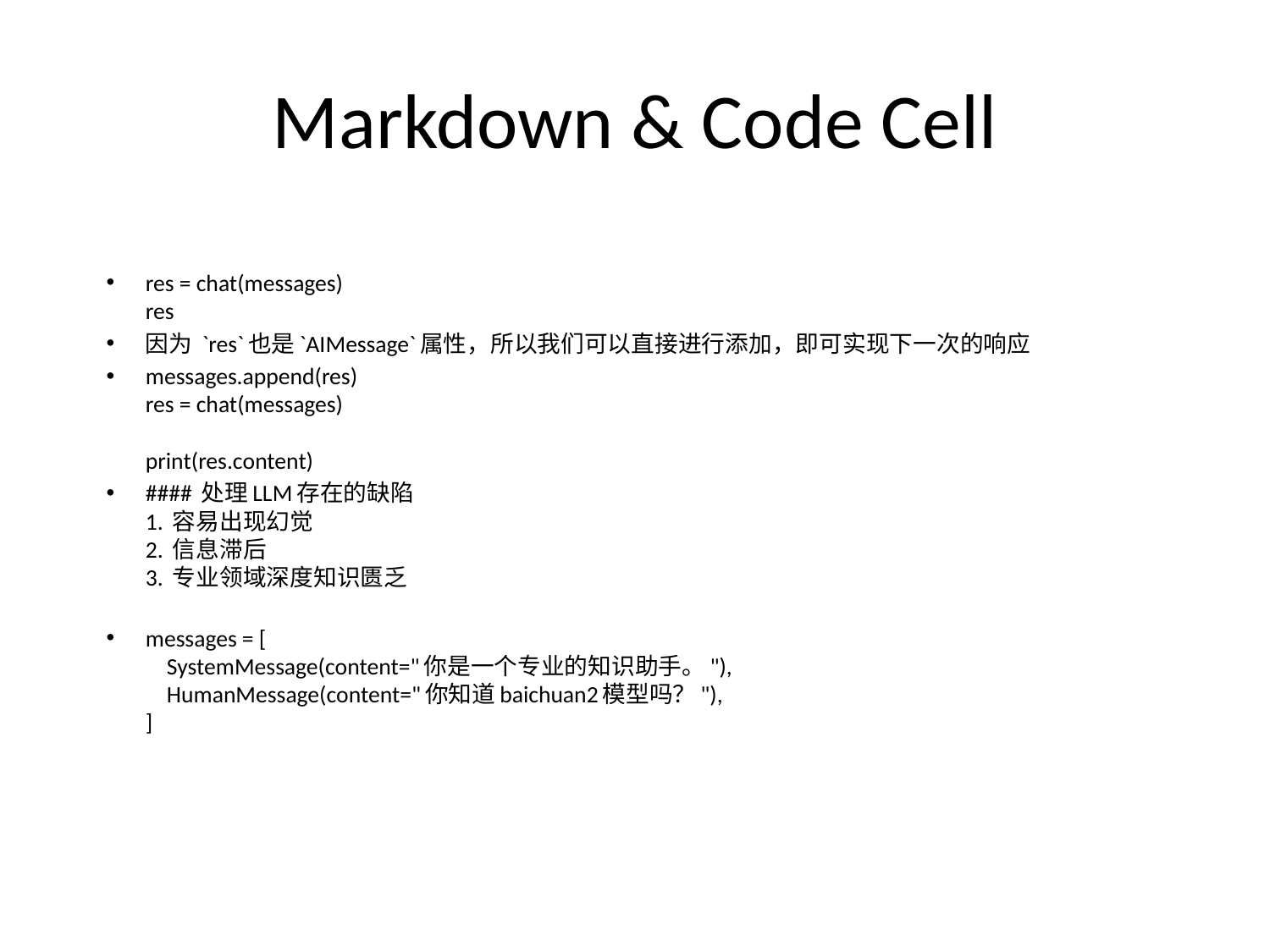

# Markdown & Code Cell

res = chat(messages)
res
因为 `res`也是`AIMessage`属性，所以我们可以直接进行添加，即可实现下一次的响应
messages.append(res)
res = chat(messages)
print(res.content)
#### 处理LLM存在的缺陷 1. 容易出现幻觉 2. 信息滞后 3. 专业领域深度知识匮乏
messages = [
    SystemMessage(content="你是一个专业的知识助手。"),
    HumanMessage(content="你知道baichuan2模型吗？"),
]